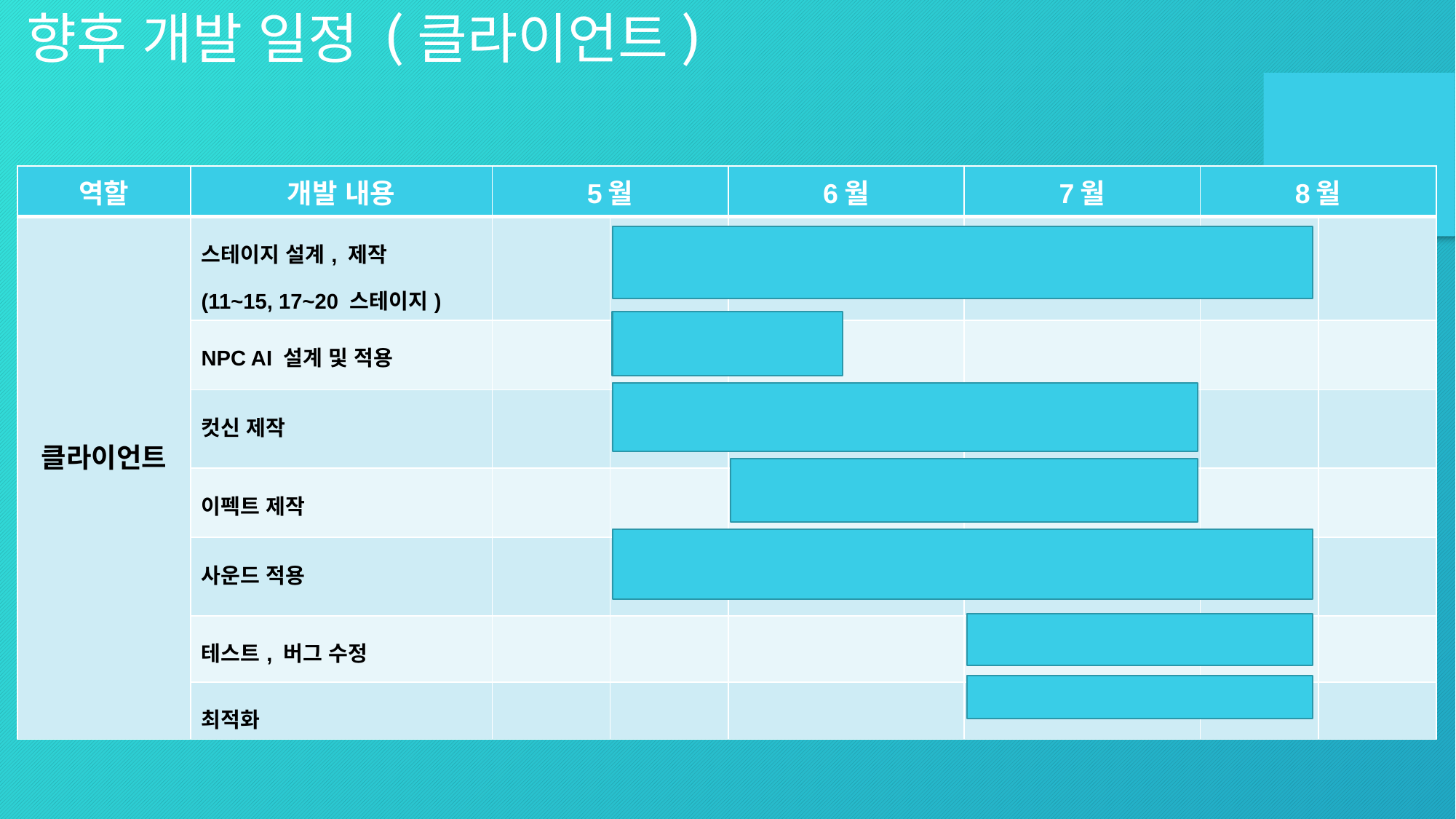

향후 개발 일정 (클라이언트)
| 역할 | 개발 내용 | 5월 |  | 6월 | 7월 | 8월 |  |
| --- | --- | --- | --- | --- | --- | --- | --- |
| 클라이언트 | 스테이지 설계, 제작 (11~15, 17~20 스테이지) |  |  |  |  |  |  |
|  | NPC AI 설계 및 적용 |  |  |  |  |  |  |
|  | 컷신 제작 |  |  |  |  |  |  |
|  | 이펙트 제작 |  |  |  |  |  |  |
|  | 사운드 적용 |  |  |  |  |  |  |
|  | 테스트, 버그 수정 |  |  |  |  |  |  |
|  | 최적화 |  |  |  |  |  |  |